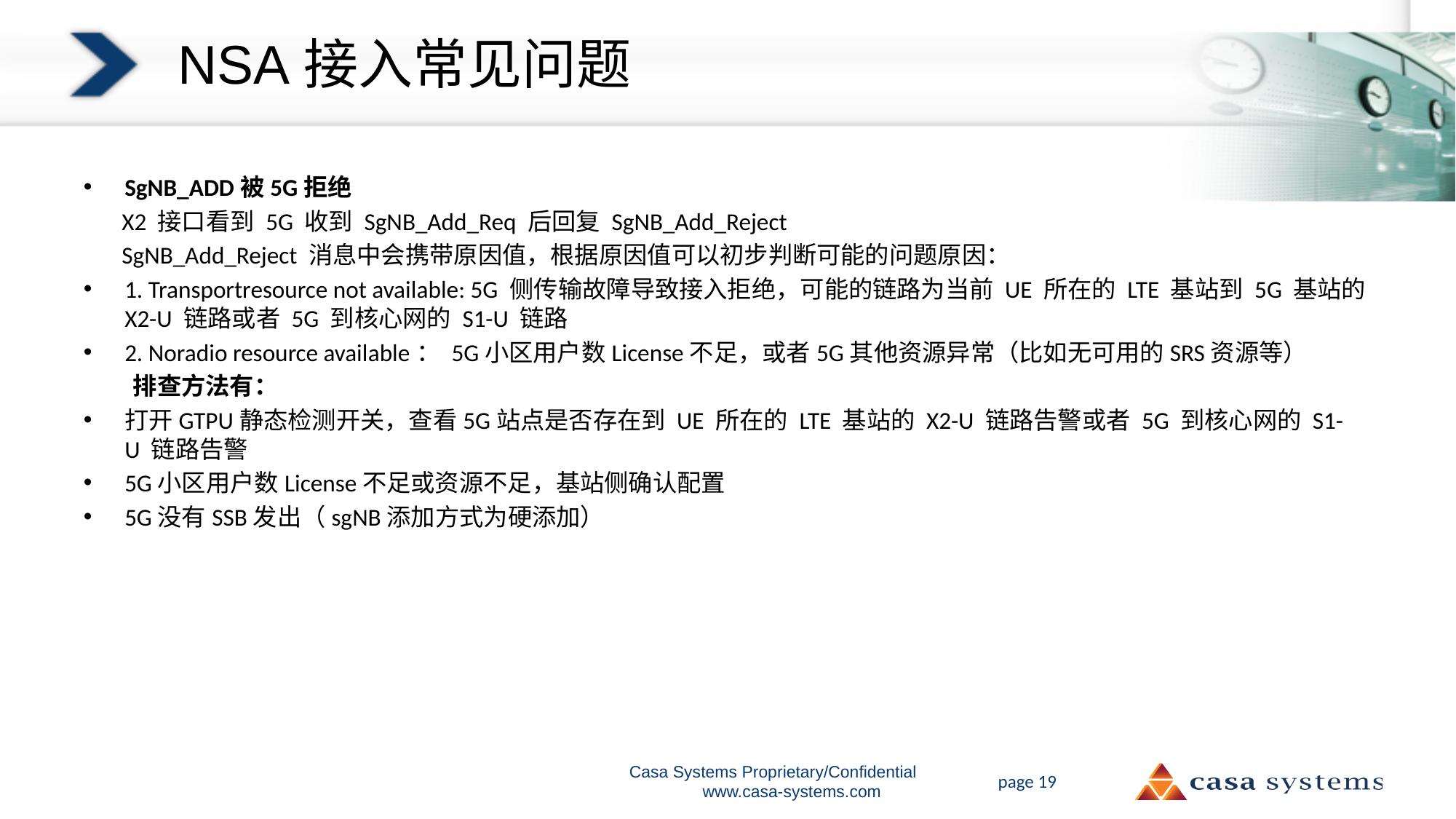

# NSA接入常见问题
SgNB_ADD被5G拒绝
       X2 接口看到 5G 收到 SgNB_Add_Req 后回复 SgNB_Add_Reject
       SgNB_Add_Reject 消息中会携带原因值，根据原因值可以初步判断可能的问题原因：
1. Transportresource not available: 5G 侧传输故障导致接入拒绝，可能的链路为当前 UE 所在的 LTE 基站到 5G 基站的 X2-U 链路或者 5G 到核心网的 S1-U 链路
2. Noradio resource available： 5G小区用户数License不足，或者5G其他资源异常（比如无可用的SRS资源等）
        排查方法有：
打开GTPU静态检测开关，查看5G站点是否存在到 UE 所在的 LTE 基站的 X2-U 链路告警或者 5G 到核心网的 S1-U 链路告警
5G小区用户数License不足或资源不足，基站侧确认配置
5G没有SSB发出（sgNB添加方式为硬添加）

Casa Systems Proprietary/Confidential            www.casa-systems.com
page 19